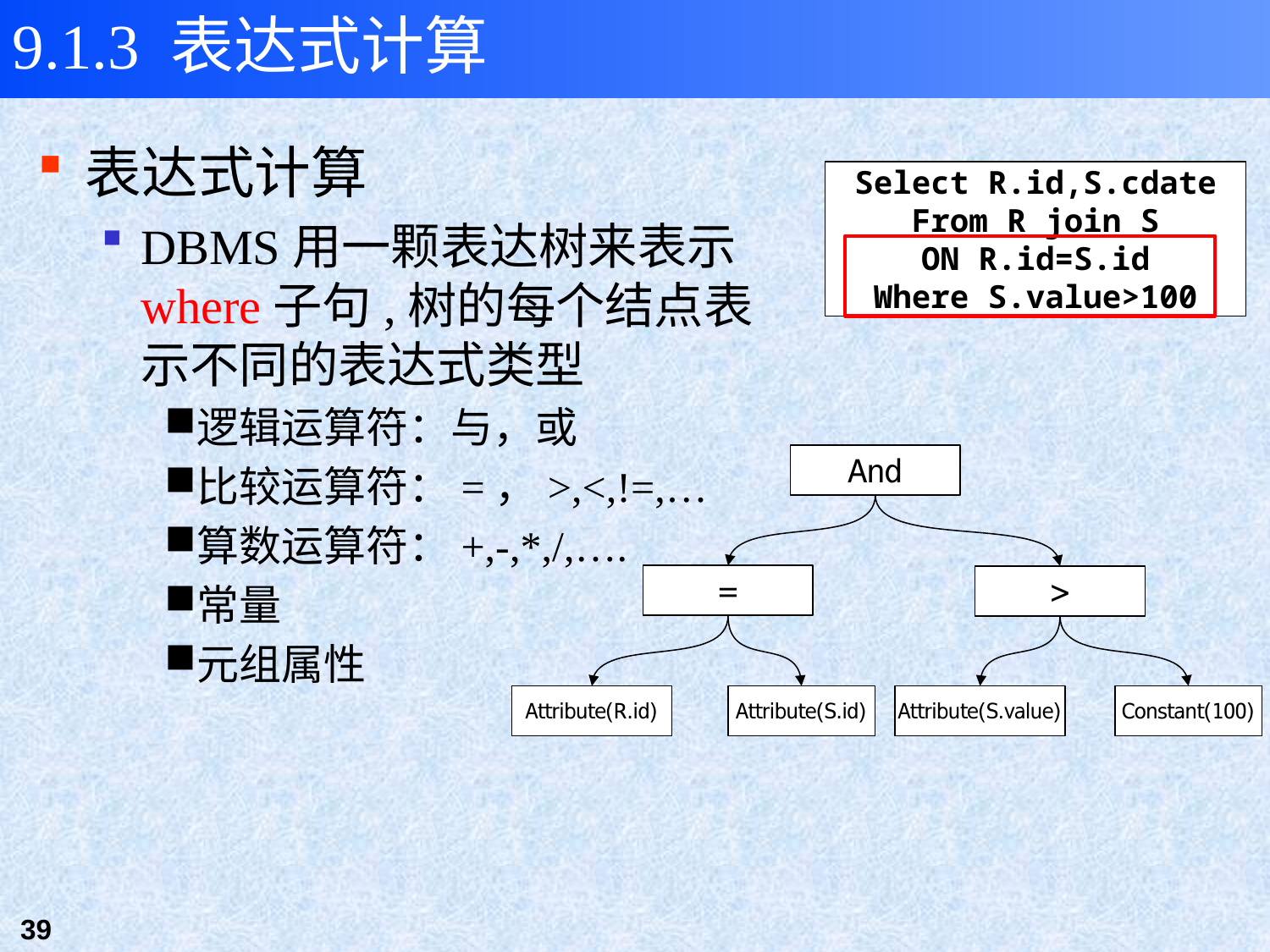

9.1.3 表达式计算

表达式计算
DBMS用一颗表达树来表示where子句,树的每个结点表示不同的表达式类型
逻辑运算符：与，或
比较运算符：=，>,<,!=,…
算数运算符：+,-,*,/,….
常量
元组属性
Select R.id,S.cdate
From R join S
ON R.id=S.id
Where S.value>100

And
=
>
Attribute(R.id)
Attribute(S.id)
Attribute(S.value)
Constant(100)